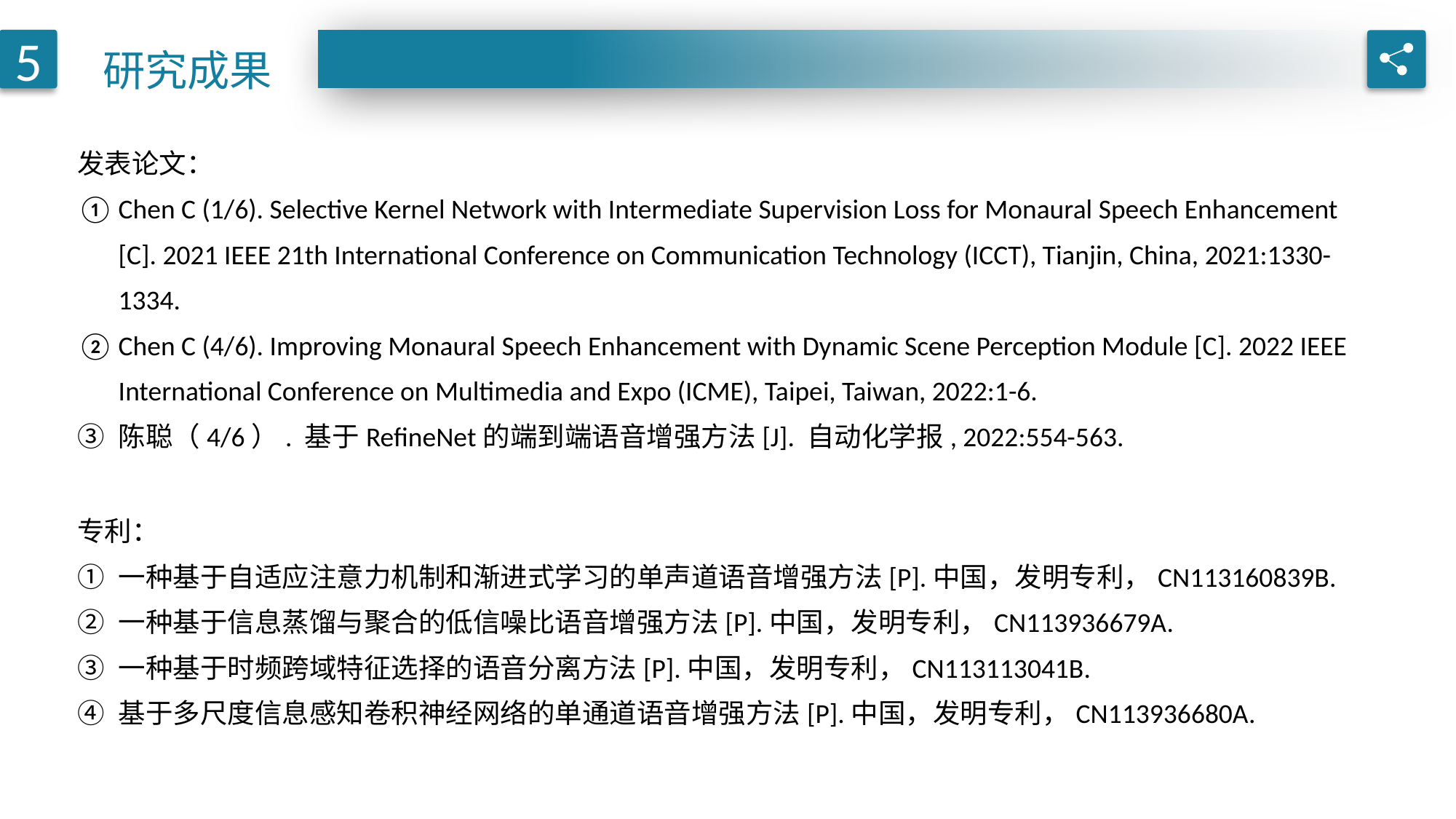

研究成果
5

发表论文：
Chen C (1/6). Selective Kernel Network with Intermediate Supervision Loss for Monaural Speech Enhancement [C]. 2021 IEEE 21th International Conference on Communication Technology (ICCT), Tianjin, China, 2021:1330-1334.
Chen C (4/6). Improving Monaural Speech Enhancement with Dynamic Scene Perception Module [C]. 2022 IEEE International Conference on Multimedia and Expo (ICME), Taipei, Taiwan, 2022:1-6.
陈聪（4/6）. 基于RefineNet的端到端语音增强方法[J]. 自动化学报, 2022:554-563.
专利：
一种基于自适应注意力机制和渐进式学习的单声道语音增强方法[P].中国，发明专利，CN113160839B.
一种基于信息蒸馏与聚合的低信噪比语音增强方法[P].中国，发明专利，CN113936679A.
一种基于时频跨域特征选择的语音分离方法[P].中国，发明专利，CN113113041B.
基于多尺度信息感知卷积神经网络的单通道语音增强方法[P].中国，发明专利，CN113936680A.